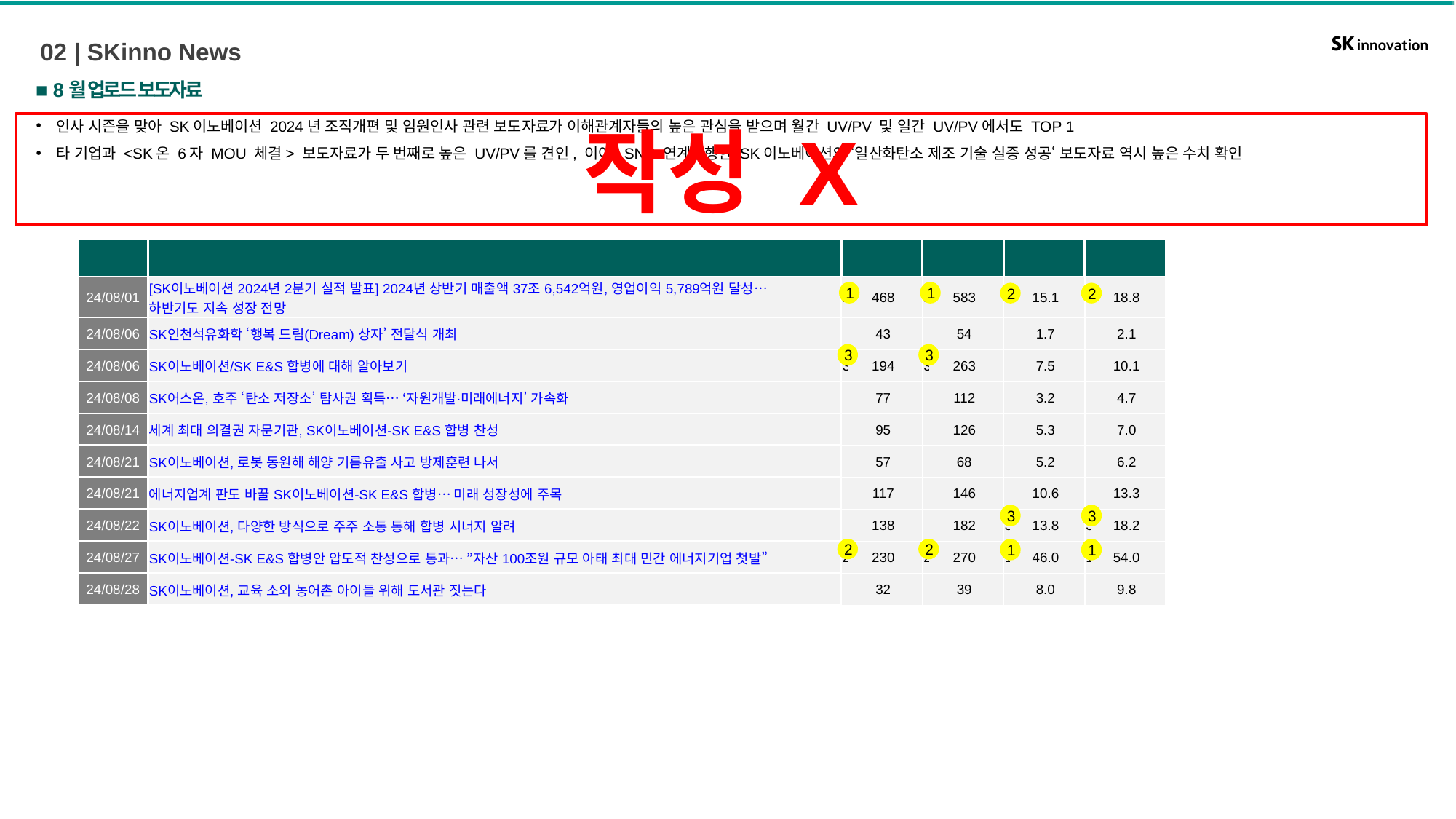

02 | SKinno News
■ 8월 업로드 보도자료
인사 시즌을 맞아 SK이노베이션 2024년 조직개편 및 임원인사 관련 보도자료가 이해관계자들의 높은 관심을 받으며 월간 UV/PV 및 일간 UV/PV에서도 TOP 1
타 기업과 <SK온 6자 MOU 체결> 보도자료가 두 번째로 높은 UV/PV를 견인, 이어  SNS 연계발행한 SK이노베이션의 ‘일산화탄소 제조 기술 실증 성공‘ 보도자료 역시 높은 수치 확인
작성 X
| 발행일 | 포스트명 | 월간 UV |  | 월간 PV |  | 일간 UV |  | 일간 PV |  |
| --- | --- | --- | --- | --- | --- | --- | --- | --- | --- |
| 24/08/01 | [SK이노베이션 2024년 2분기 실적 발표] 2024년 상반기 매출액 37조 6,542억원, 영업이익 5,789억원 달성… 하반기도 지속 성장 전망 | 1 | 468 | 1 | 583 | 2 | 15.1 | 2 | 18.8 |
| 24/08/06 | SK인천석유화학 ‘행복 드림(Dream) 상자’ 전달식 개최 |  | 43 |  | 54 |  | 1.7 |  | 2.1 |
| 24/08/06 | SK이노베이션/SK E&S 합병에 대해 알아보기 | 3 | 194 | 3 | 263 |  | 7.5 |  | 10.1 |
| 24/08/08 | SK어스온, 호주 ‘탄소 저장소’ 탐사권 획득… ‘자원개발∙미래에너지’ 가속화 |  | 77 |  | 112 |  | 3.2 |  | 4.7 |
| 24/08/14 | 세계 최대 의결권 자문기관, SK이노베이션-SK E&S 합병 찬성 |  | 95 |  | 126 |  | 5.3 |  | 7.0 |
| 24/08/21 | SK이노베이션, 로봇 동원해 해양 기름유출 사고 방제훈련 나서 |  | 57 |  | 68 |  | 5.2 |  | 6.2 |
| 24/08/21 | 에너지업계 판도 바꿀 SK이노베이션-SK E&S 합병… 미래 성장성에 주목 |  | 117 |  | 146 |  | 10.6 |  | 13.3 |
| 24/08/22 | SK이노베이션, 다양한 방식으로 주주 소통 통해 합병 시너지 알려 |  | 138 |  | 182 | 3 | 13.8 | 3 | 18.2 |
| 24/08/27 | SK이노베이션-SK E&S 합병안 압도적 찬성으로 통과… ”자산 100조원 규모 아태 최대 민간 에너지기업 첫발” | 2 | 230 | 2 | 270 | 1 | 46.0 | 1 | 54.0 |
| 24/08/28 | SK이노베이션, 교육 소외 농어촌 아이들 위해 도서관 짓는다 |  | 32 |  | 39 |  | 8.0 |  | 9.8 |
1
1
2
2
3
3
3
3
2
2
1
1